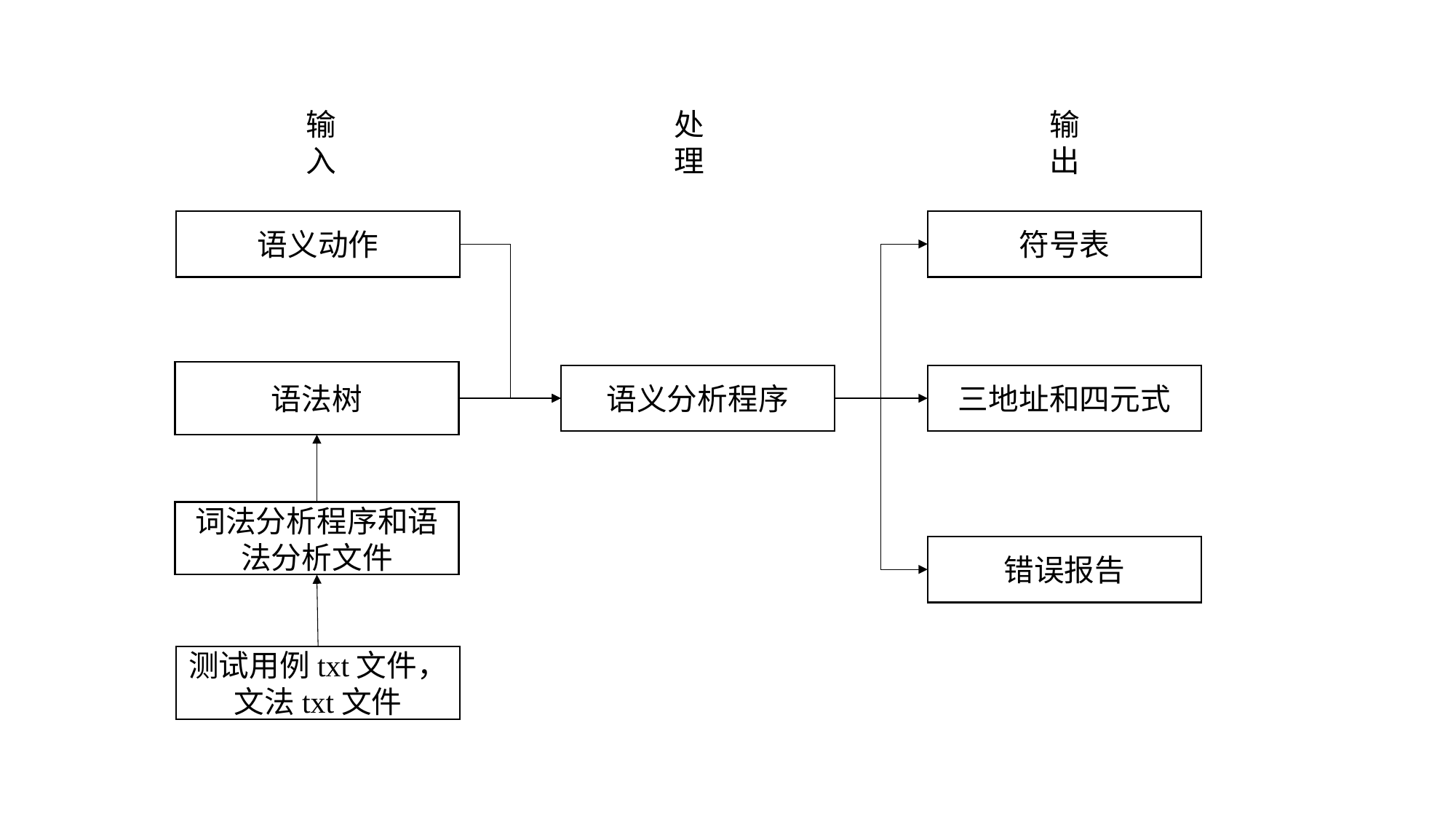

输入
处理
输出
语义动作
符号表
语法树
语义分析程序
三地址和四元式
词法分析程序和语法分析文件
错误报告
测试用例txt文件，文法txt文件